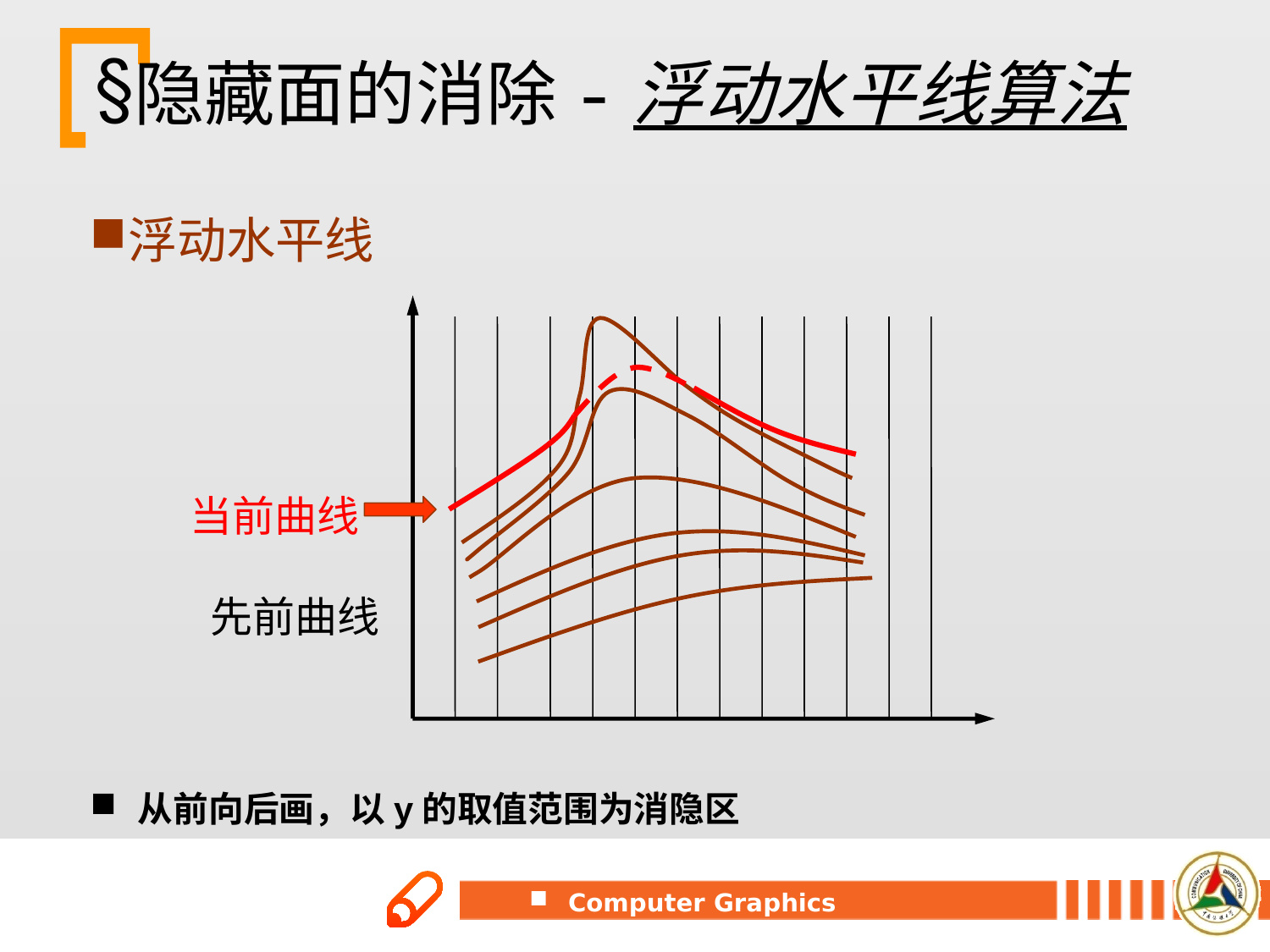

# 隐藏面的消除-浮动水平线算法
浮动水平线

当前曲线

先前曲线

从前向后画，以y的取值范围为消隐区